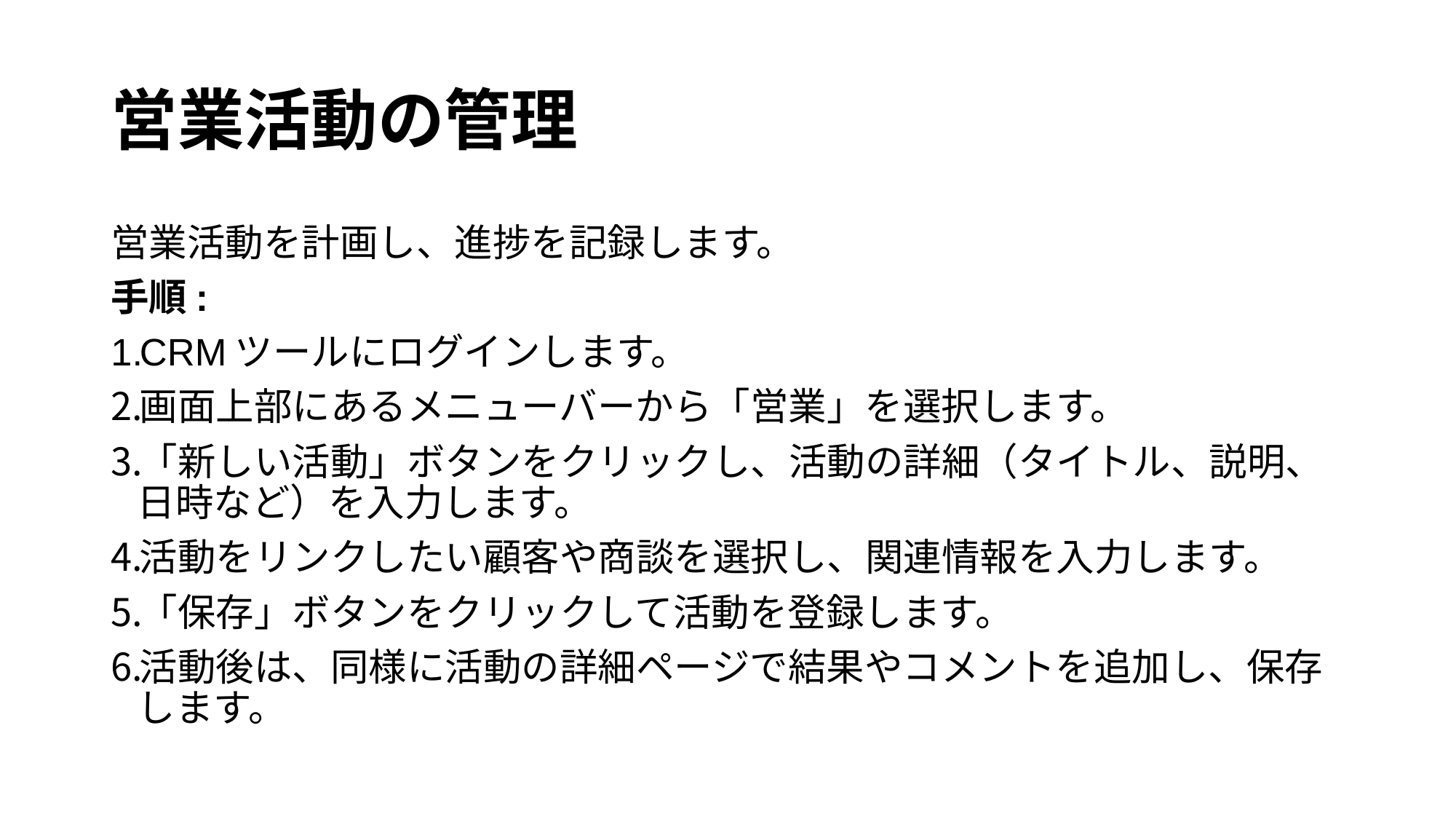

# 営業活動の管理
営業活動を計画し、進捗を記録します。
手順:
CRMツールにログインします。
画面上部にあるメニューバーから「営業」を選択します。
「新しい活動」ボタンをクリックし、活動の詳細（タイトル、説明、日時など）を入力します。
活動をリンクしたい顧客や商談を選択し、関連情報を入力します。
「保存」ボタンをクリックして活動を登録します。
活動後は、同様に活動の詳細ページで結果やコメントを追加し、保存します。